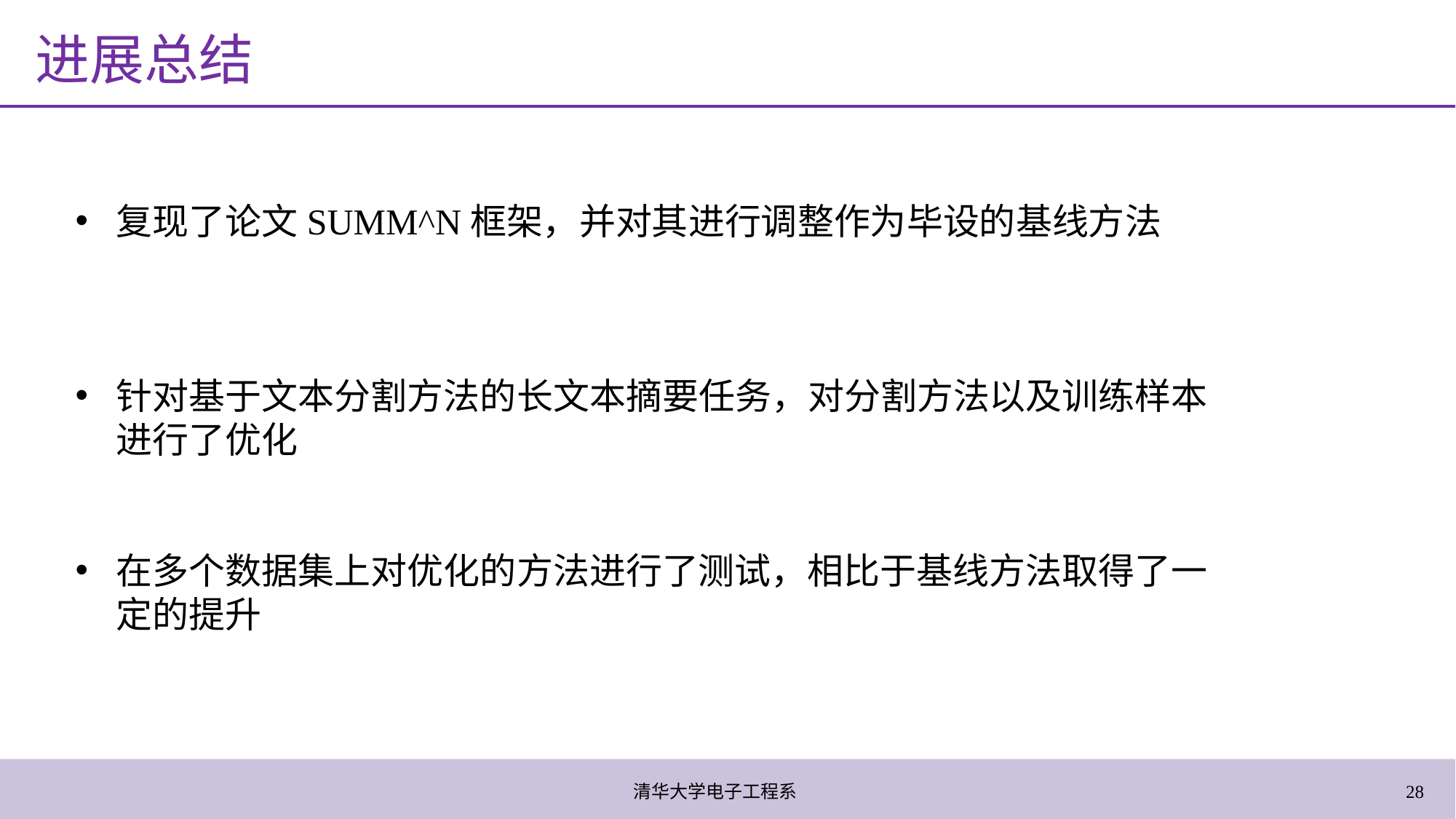

# 进展总结
复现了论文SUMM^N框架，并对其进行调整作为毕设的基线方法

针对基于文本分割方法的长文本摘要任务，对分割方法以及训练样本进行了优化

在多个数据集上对优化的方法进行了测试，相比于基线方法取得了一定的提升
清华大学电子工程系
28